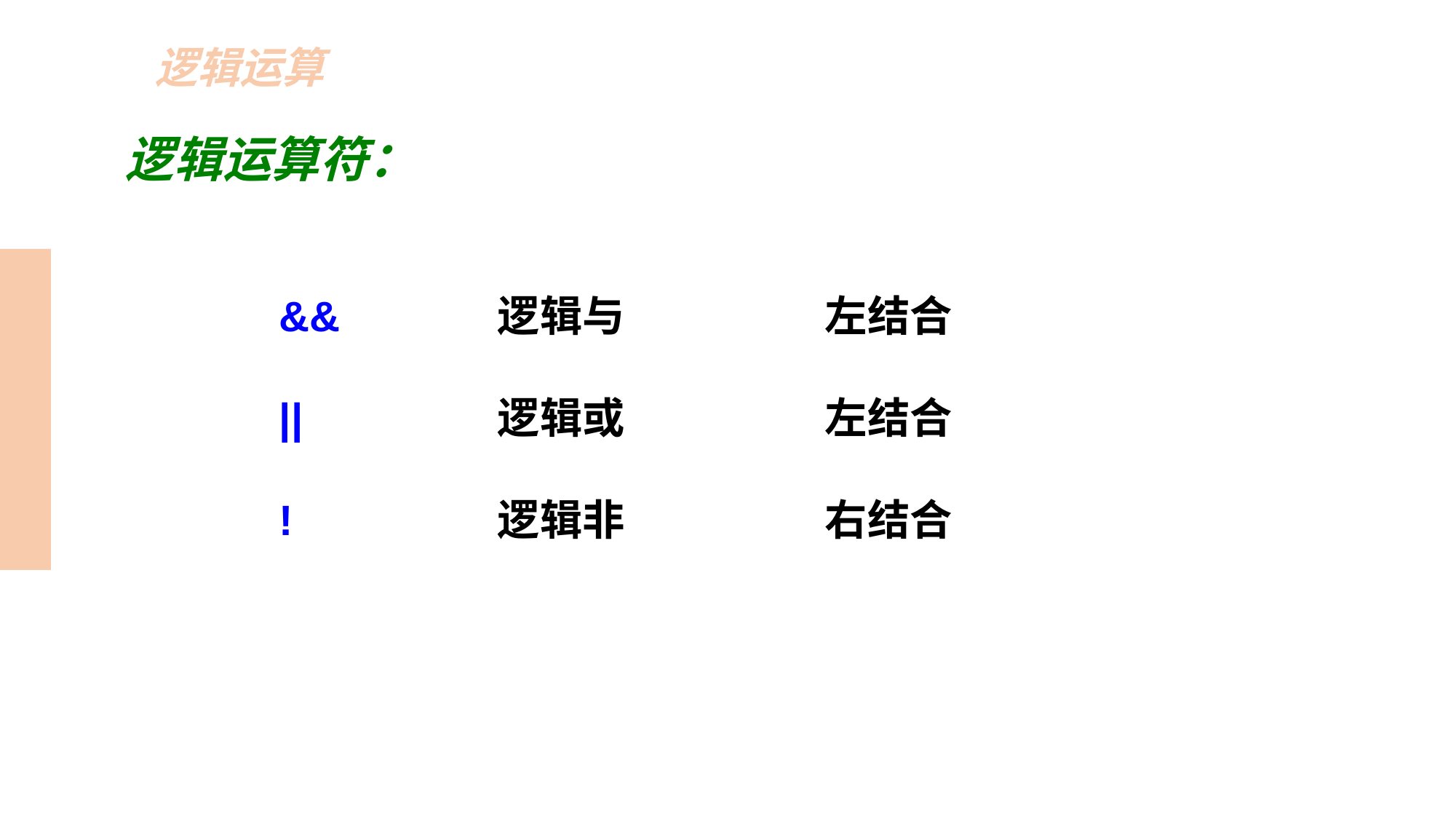

# 逻辑运算
逻辑运算符：
&&		逻辑与		左结合
||		逻辑或		左结合
!		逻辑非		右结合